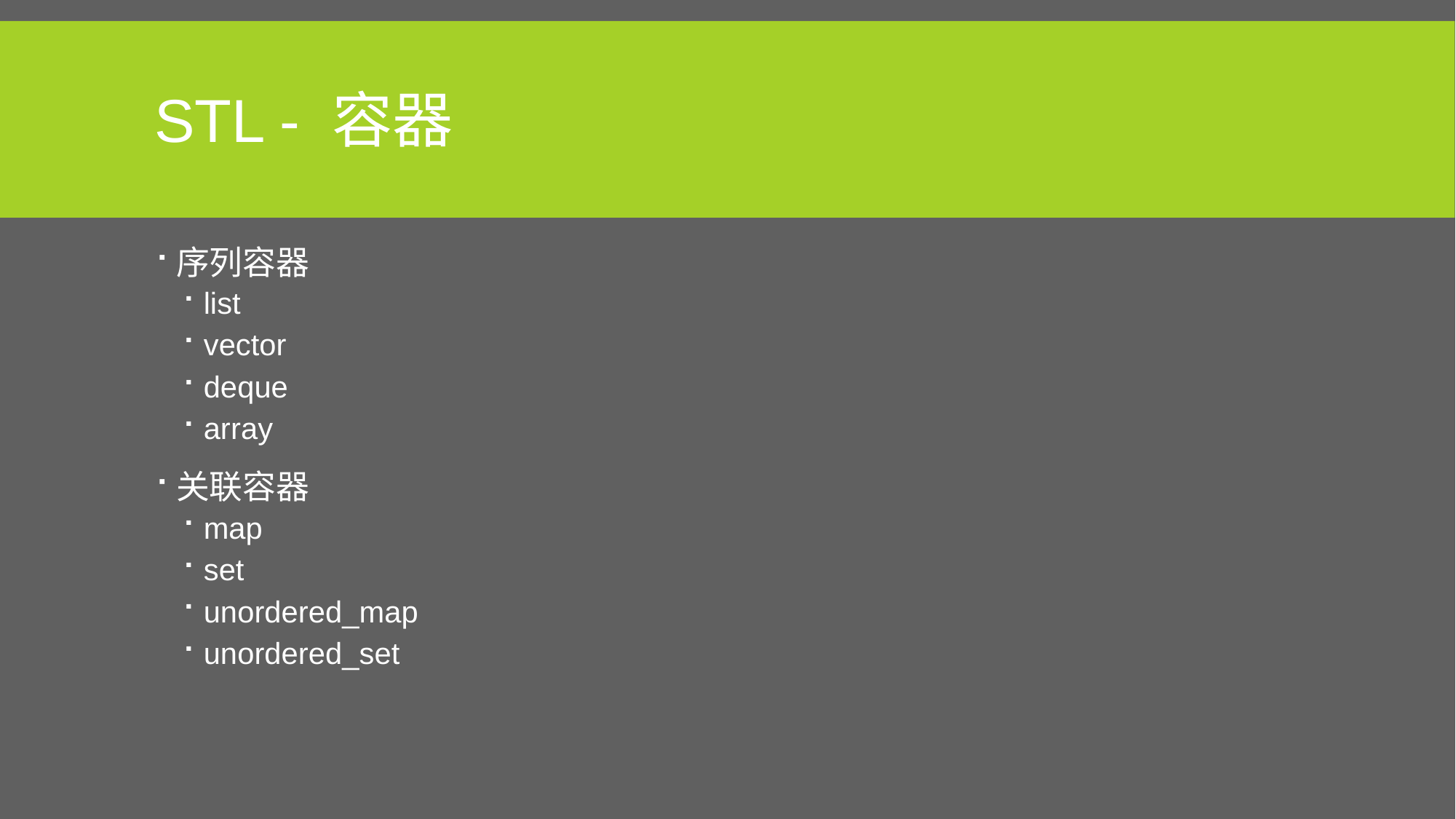

# STL - 容器
序列容器
list
vector
deque
array
关联容器
map
set
unordered_map
unordered_set